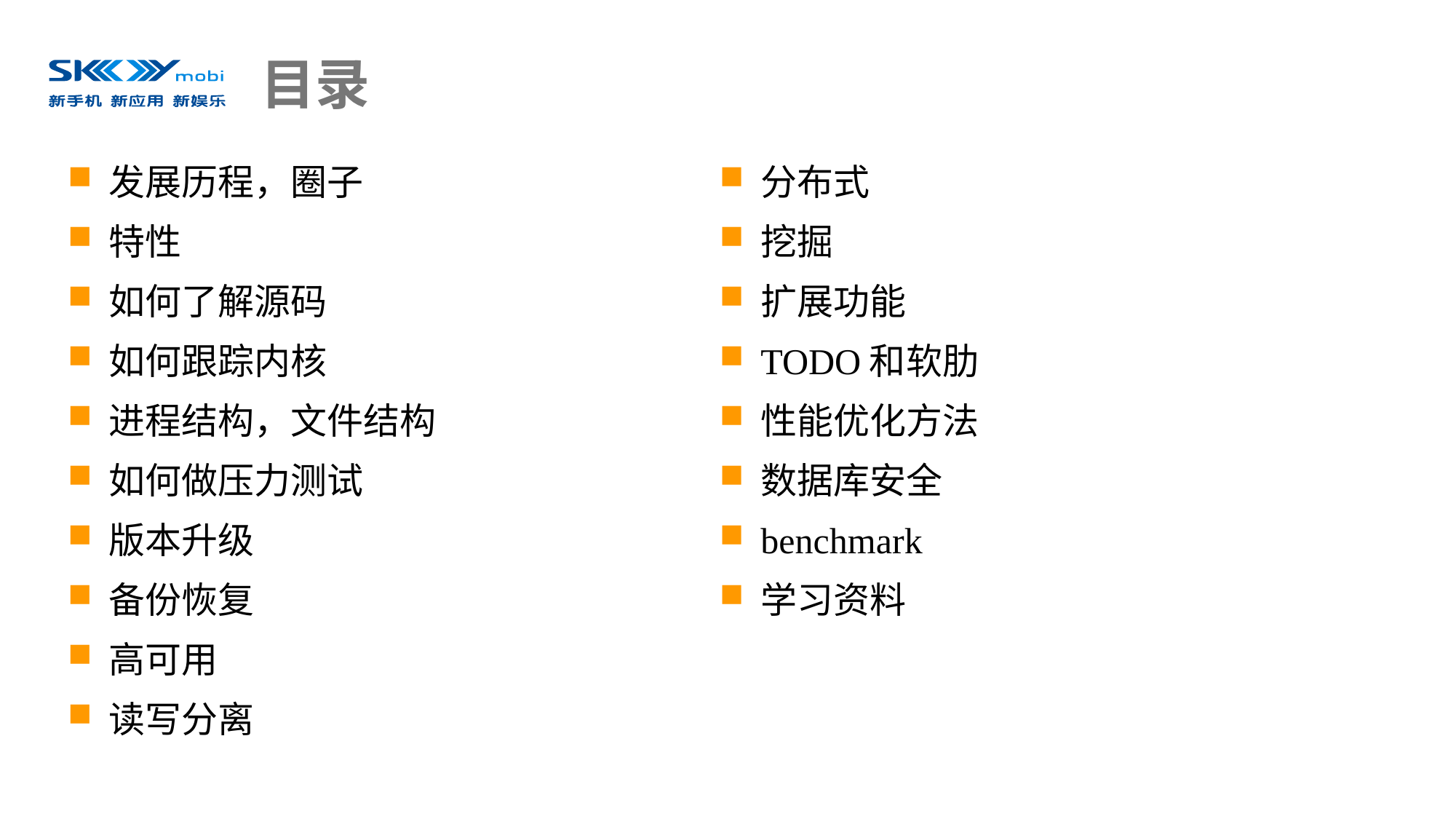

# 目录
发展历程，圈子
特性
如何了解源码
如何跟踪内核
进程结构，文件结构
如何做压力测试
版本升级
备份恢复
高可用
读写分离
分布式
挖掘
扩展功能
TODO和软肋
性能优化方法
数据库安全
benchmark
学习资料